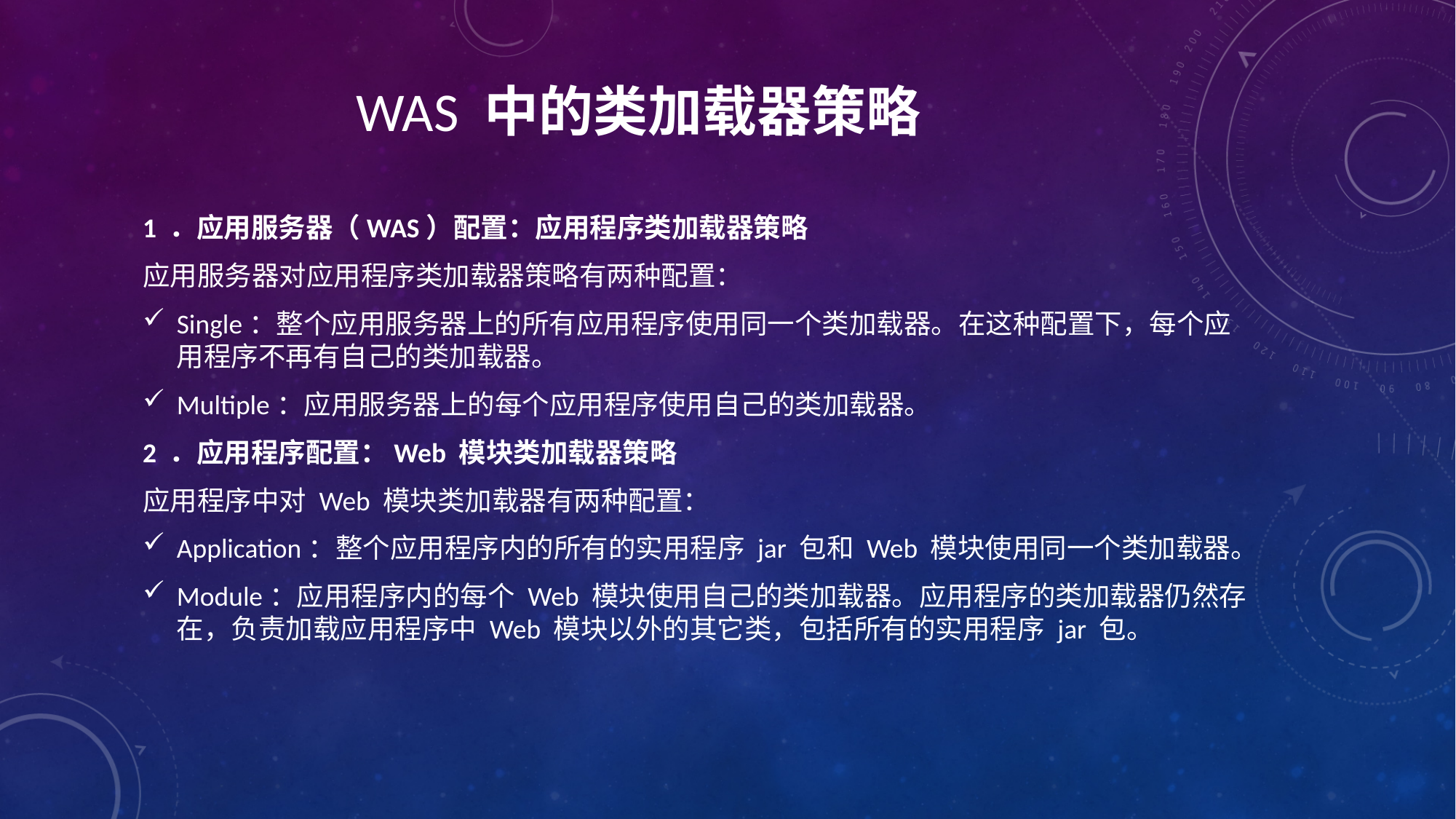

# WAS 中的类加载器策略
1 ．应用服务器（WAS）配置：应用程序类加载器策略
应用服务器对应用程序类加载器策略有两种配置：
Single：整个应用服务器上的所有应用程序使用同一个类加载器。在这种配置下，每个应用程序不再有自己的类加载器。
Multiple：应用服务器上的每个应用程序使用自己的类加载器。
2 ．应用程序配置：Web 模块类加载器策略
应用程序中对 Web 模块类加载器有两种配置：
Application：整个应用程序内的所有的实用程序 jar 包和 Web 模块使用同一个类加载器。
Module：应用程序内的每个 Web 模块使用自己的类加载器。应用程序的类加载器仍然存在，负责加载应用程序中 Web 模块以外的其它类，包括所有的实用程序 jar 包。